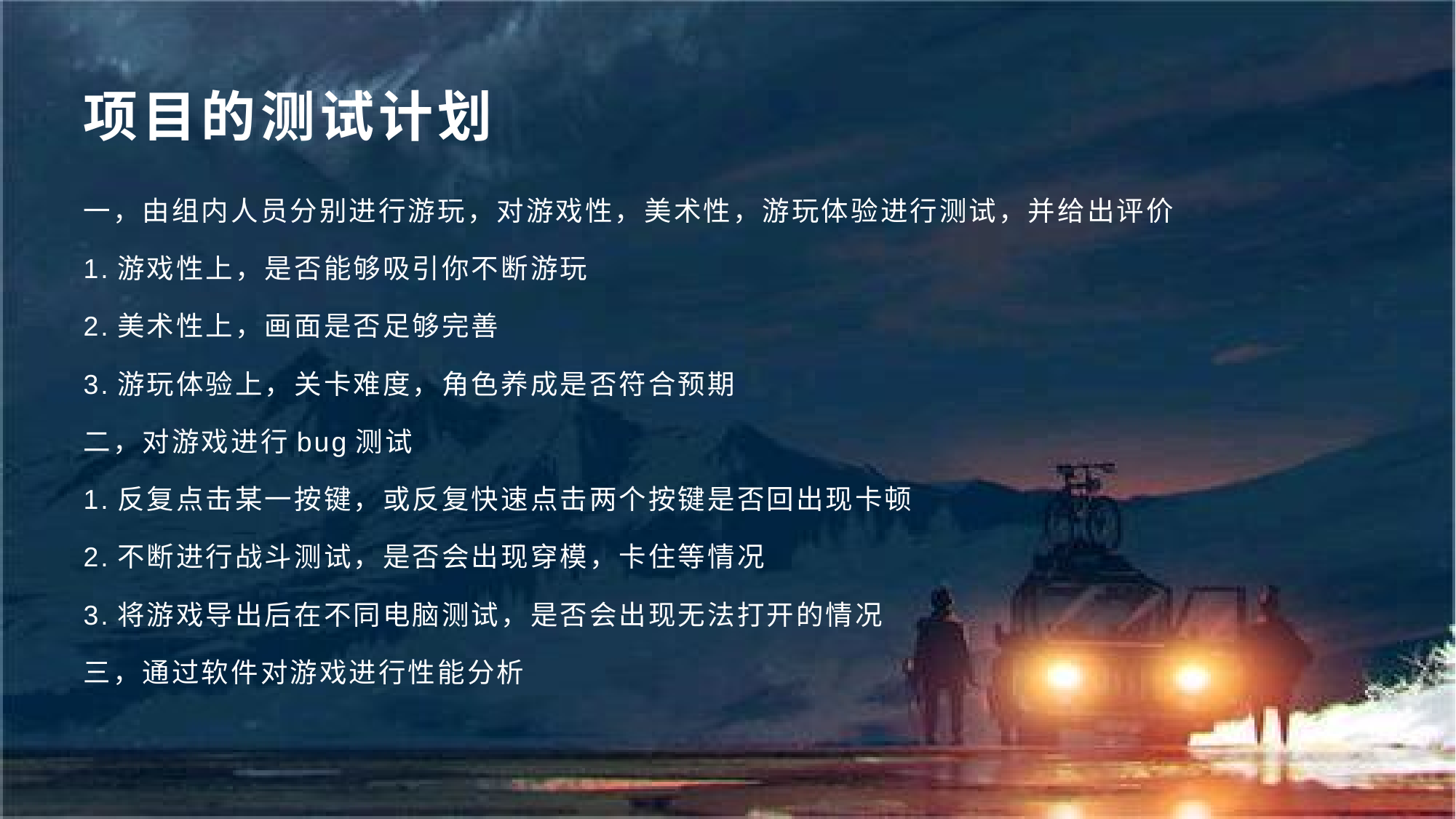

# 项目的测试计划
一，由组内人员分别进行游玩，对游戏性，美术性，游玩体验进行测试，并给出评价
1.游戏性上，是否能够吸引你不断游玩
2.美术性上，画面是否足够完善
3.游玩体验上，关卡难度，角色养成是否符合预期
二，对游戏进行bug测试
1.反复点击某一按键，或反复快速点击两个按键是否回出现卡顿
2.不断进行战斗测试，是否会出现穿模，卡住等情况
3.将游戏导出后在不同电脑测试，是否会出现无法打开的情况
三，通过软件对游戏进行性能分析